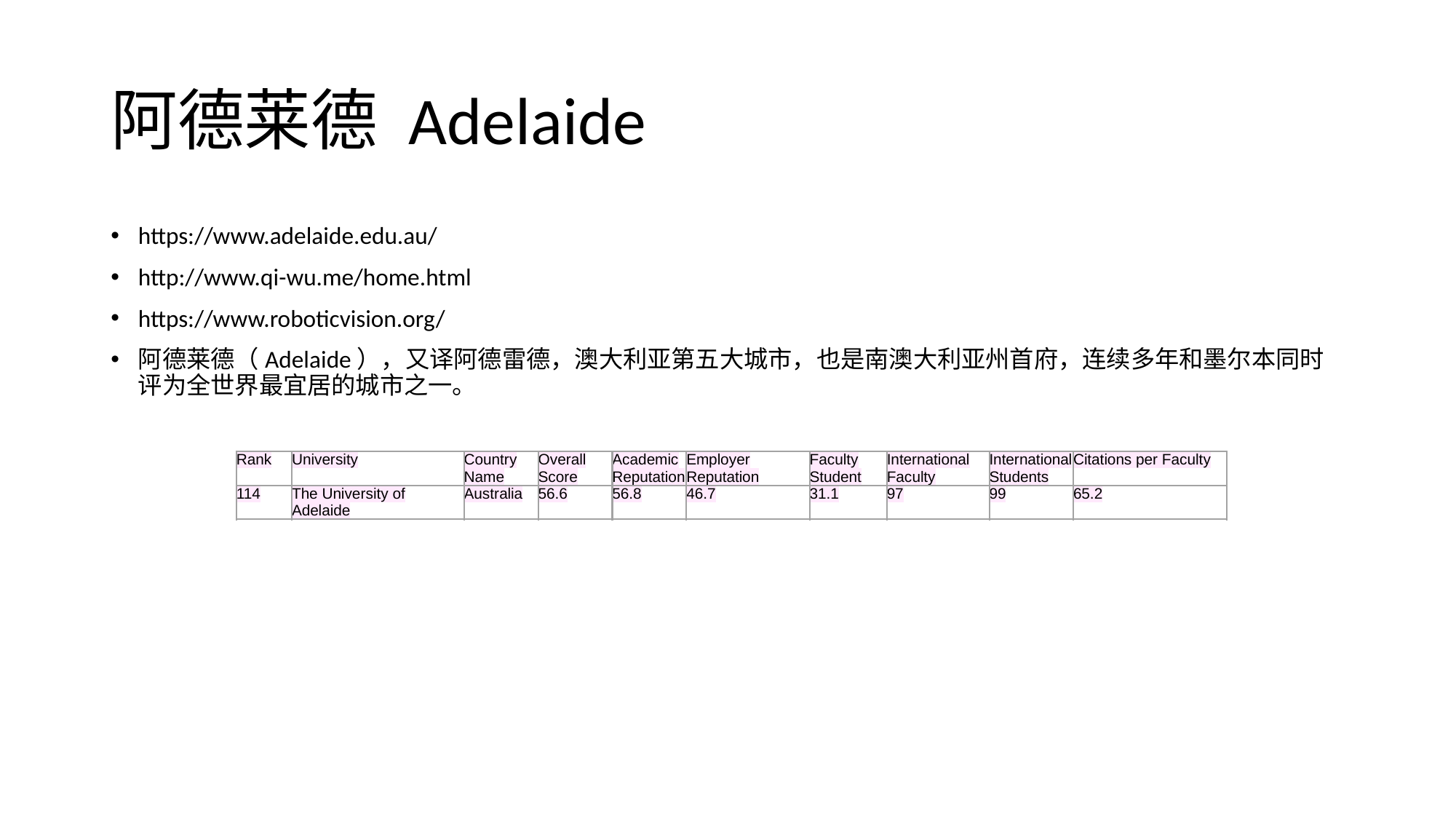

# 阿德莱德 Adelaide
https://www.adelaide.edu.au/
http://www.qi-wu.me/home.html
https://www.roboticvision.org/
阿德莱德（Adelaide），又译阿德雷德，澳大利亚第五大城市，也是南澳大利亚州首府，连续多年和墨尔本同时评为全世界最宜居的城市之一。
| Rank | University | Country Name | Overall Score | Academic Reputation | Employer Reputation | Faculty Student | International Faculty | International Students | Citations per Faculty |
| --- | --- | --- | --- | --- | --- | --- | --- | --- | --- |
| 114 | The University of Adelaide | Australia | 56.6 | 56.8 | 46.7 | 31.1 | 97 | 99 | 65.2 |